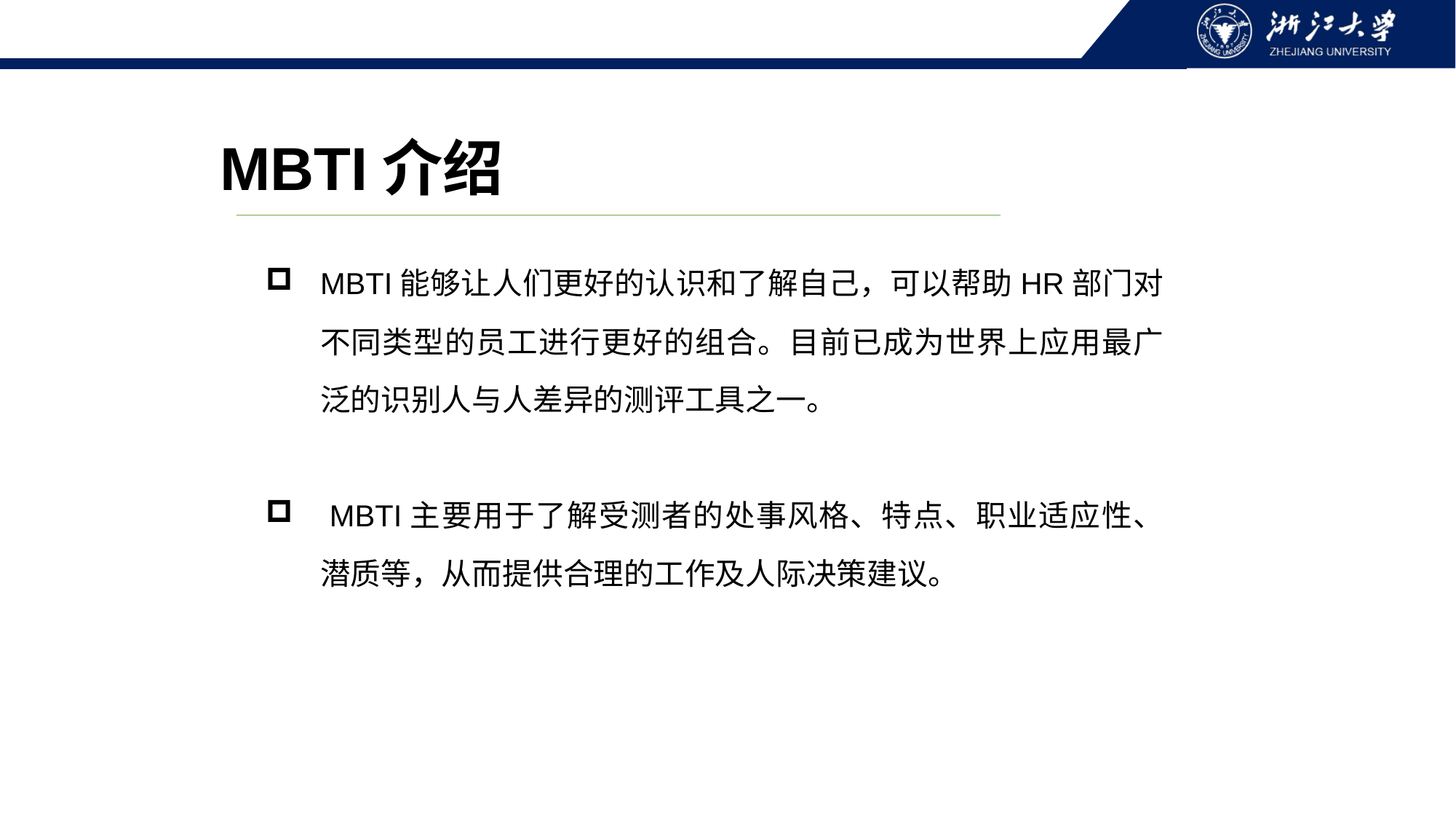

MBTI介绍
MBTI能够让人们更好的认识和了解自己，可以帮助HR部门对不同类型的员工进行更好的组合。目前已成为世界上应用最广泛的识别人与人差异的测评工具之一。

 MBTI主要用于了解受测者的处事风格、特点、职业适应性、潜质等，从而提供合理的工作及人际决策建议。